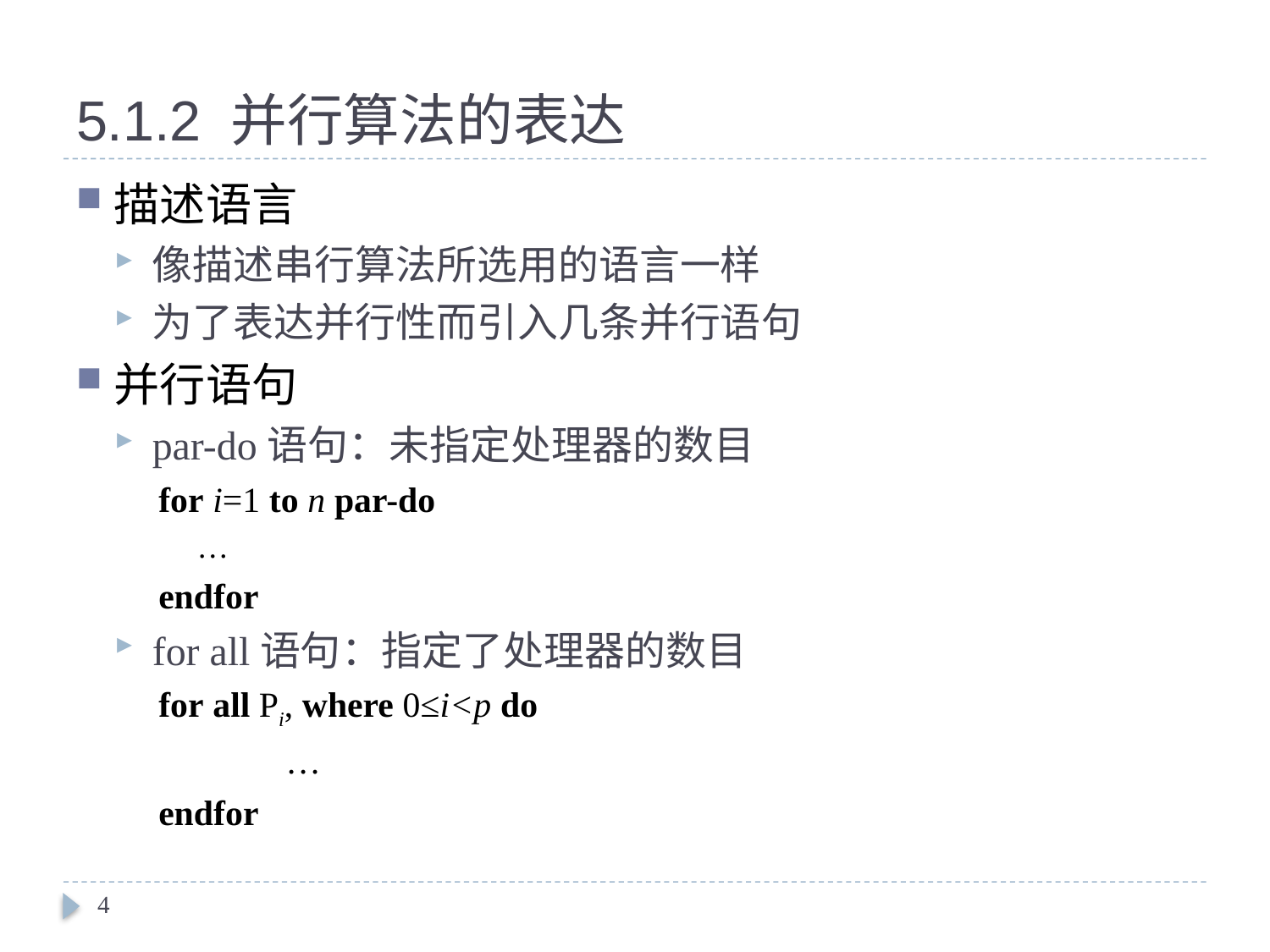

# 5.1.2 并行算法的表达
描述语言
像描述串行算法所选用的语言一样
为了表达并行性而引入几条并行语句
并行语句
par-do语句：未指定处理器的数目
for i=1 to n par-do
…
endfor
for all语句：指定了处理器的数目
for all Pi, where 0≤i<p do
	…
endfor
4